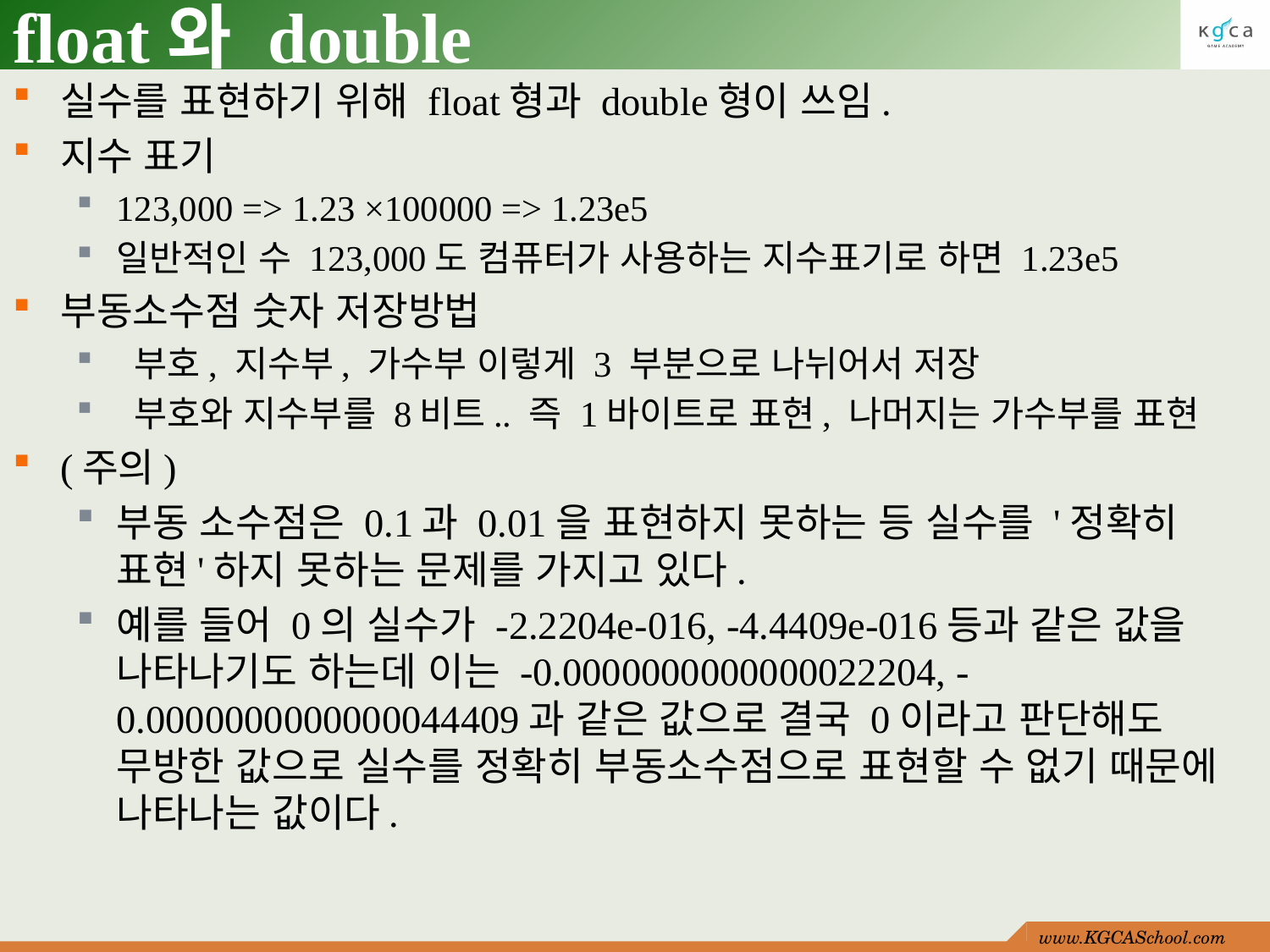

# float와 double
실수를 표현하기 위해 float형과 double형이 쓰임.
지수 표기
123,000 => 1.23 ×100000 => 1.23e5
일반적인 수 123,000도 컴퓨터가 사용하는 지수표기로 하면 1.23e5
부동소수점 숫자 저장방법
 부호, 지수부, 가수부 이렇게 3 부분으로 나뉘어서 저장
 부호와 지수부를 8비트.. 즉 1바이트로 표현, 나머지는 가수부를 표현
(주의)
부동 소수점은 0.1과 0.01을 표현하지 못하는 등 실수를 '정확히 표현'하지 못하는 문제를 가지고 있다.
예를 들어 0의 실수가 -2.2204e-016, -4.4409e-016등과 같은 값을 나타나기도 하는데 이는 -0.0000000000000022204, -0.0000000000000044409과 같은 값으로 결국 0이라고 판단해도 무방한 값으로 실수를 정확히 부동소수점으로 표현할 수 없기 때문에 나타나는 값이다.